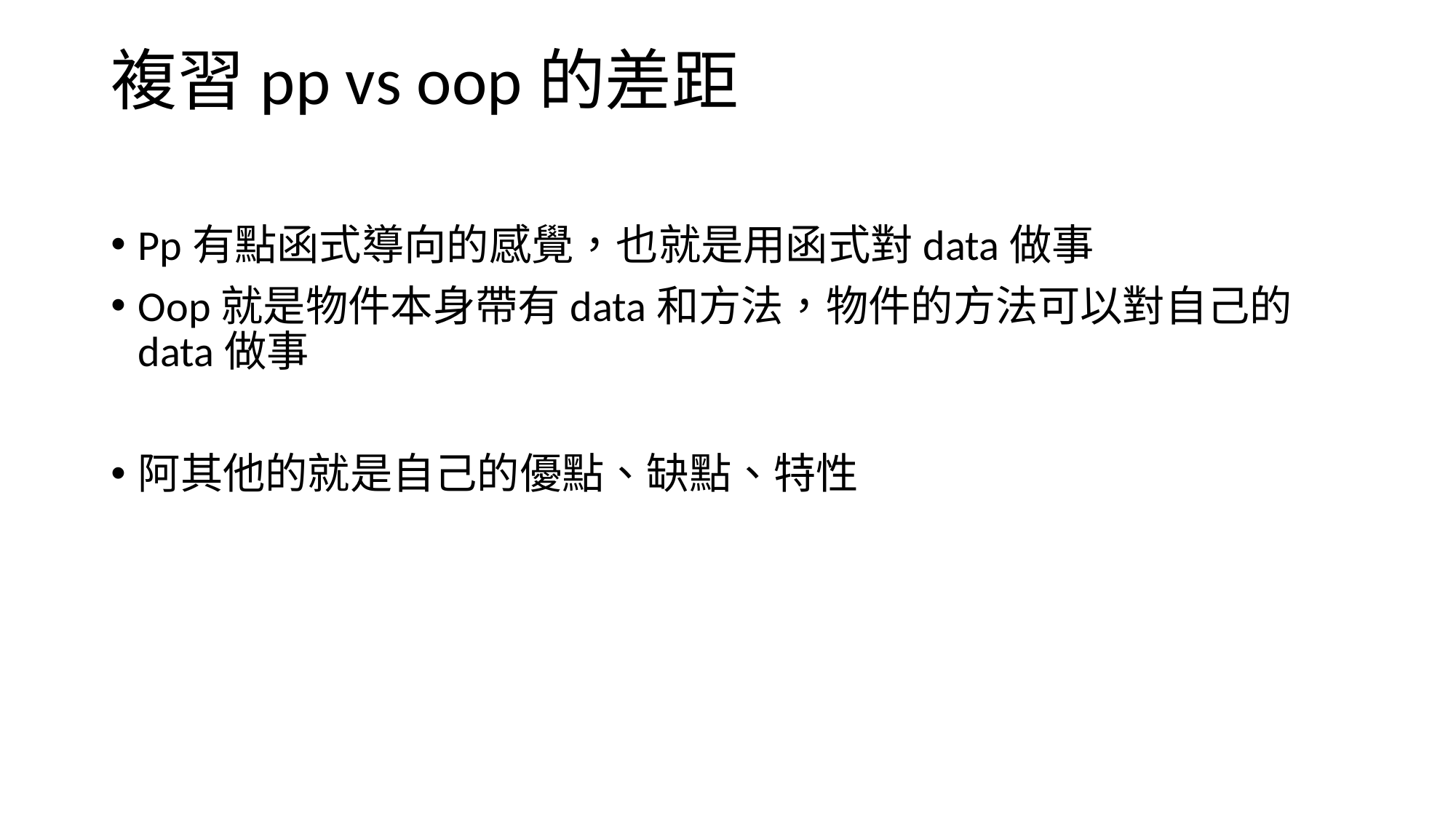

# 複習pp vs oop的差距
Pp有點函式導向的感覺，也就是用函式對data做事
Oop就是物件本身帶有data和方法，物件的方法可以對自己的data做事

阿其他的就是自己的優點、缺點、特性